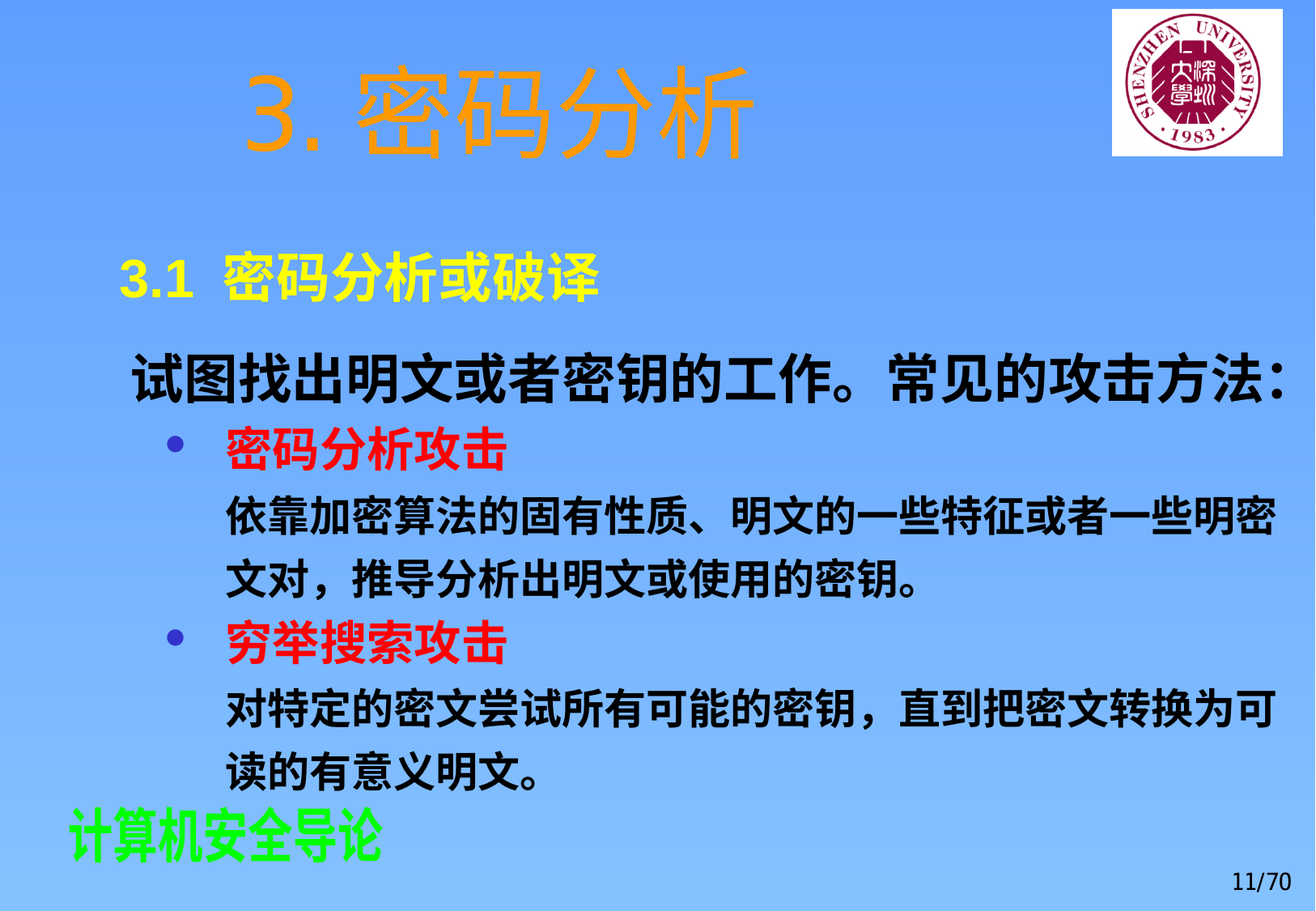

# 3.密码分析
3.1 密码分析或破译
试图找出明文或者密钥的工作。常见的攻击方法：
密码分析攻击
依靠加密算法的固有性质、明文的一些特征或者一些明密文对，推导分析出明文或使用的密钥。
穷举搜索攻击
对特定的密文尝试所有可能的密钥，直到把密文转换为可读的有意义明文。
11/70